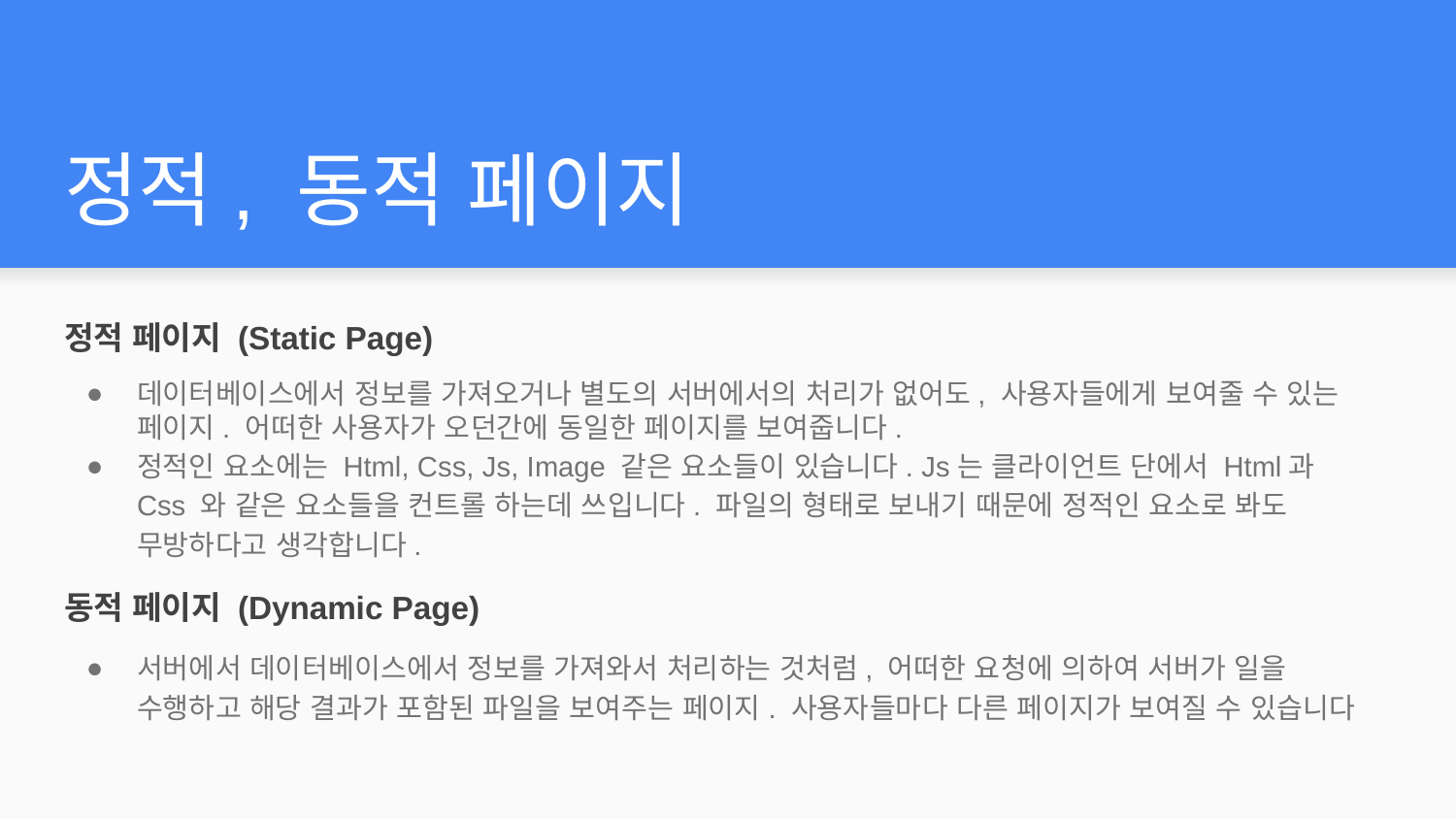

# 정적, 동적 페이지
정적 페이지 (Static Page)
데이터베이스에서 정보를 가져오거나 별도의 서버에서의 처리가 없어도, 사용자들에게 보여줄 수 있는 페이지. 어떠한 사용자가 오던간에 동일한 페이지를 보여줍니다.
정적인 요소에는 Html, Css, Js, Image 같은 요소들이 있습니다. Js는 클라이언트 단에서 Html과 Css 와 같은 요소들을 컨트롤 하는데 쓰입니다. 파일의 형태로 보내기 때문에 정적인 요소로 봐도 무방하다고 생각합니다.
동적 페이지 (Dynamic Page)
서버에서 데이터베이스에서 정보를 가져와서 처리하는 것처럼, 어떠한 요청에 의하여 서버가 일을 수행하고 해당 결과가 포함된 파일을 보여주는 페이지. 사용자들마다 다른 페이지가 보여질 수 있습니다